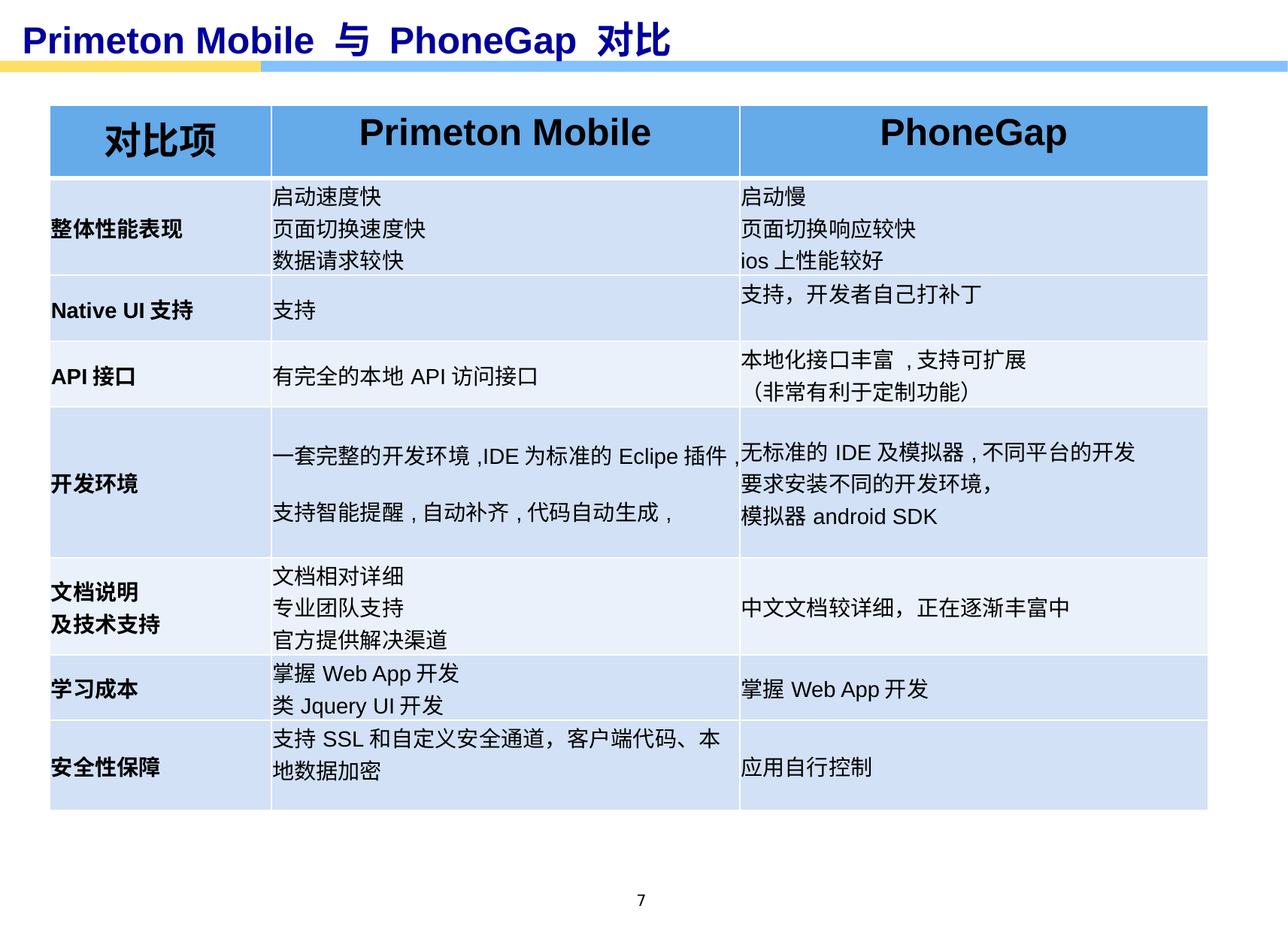

# Primeton Mobile 与 PhoneGap 对比
| 对比项 | Primeton Mobile | PhoneGap |
| --- | --- | --- |
| 整体性能表现 | 启动速度快 页面切换速度快 数据请求较快 | 启动慢 页面切换响应较快 ios上性能较好 |
| Native UI支持 | 支持 | 支持，开发者自己打补丁 |
| API接口 | 有完全的本地API访问接口 | 本地化接口丰富 ,支持可扩展 （非常有利于定制功能） |
| 开发环境 | 一套完整的开发环境,IDE为标准的Eclipe插件, 支持智能提醒,自动补齐,代码自动生成, | 无标准的IDE及模拟器,不同平台的开发 要求安装不同的开发环境， 模拟器android SDK |
| 文档说明 及技术支持 | 文档相对详细 专业团队支持 官方提供解决渠道 | 中文文档较详细，正在逐渐丰富中 |
| 学习成本 | 掌握Web App开发 类Jquery UI开发 | 掌握Web App开发 |
| 安全性保障 | 支持SSL和自定义安全通道，客户端代码、本地数据加密 | 应用自行控制 |
7